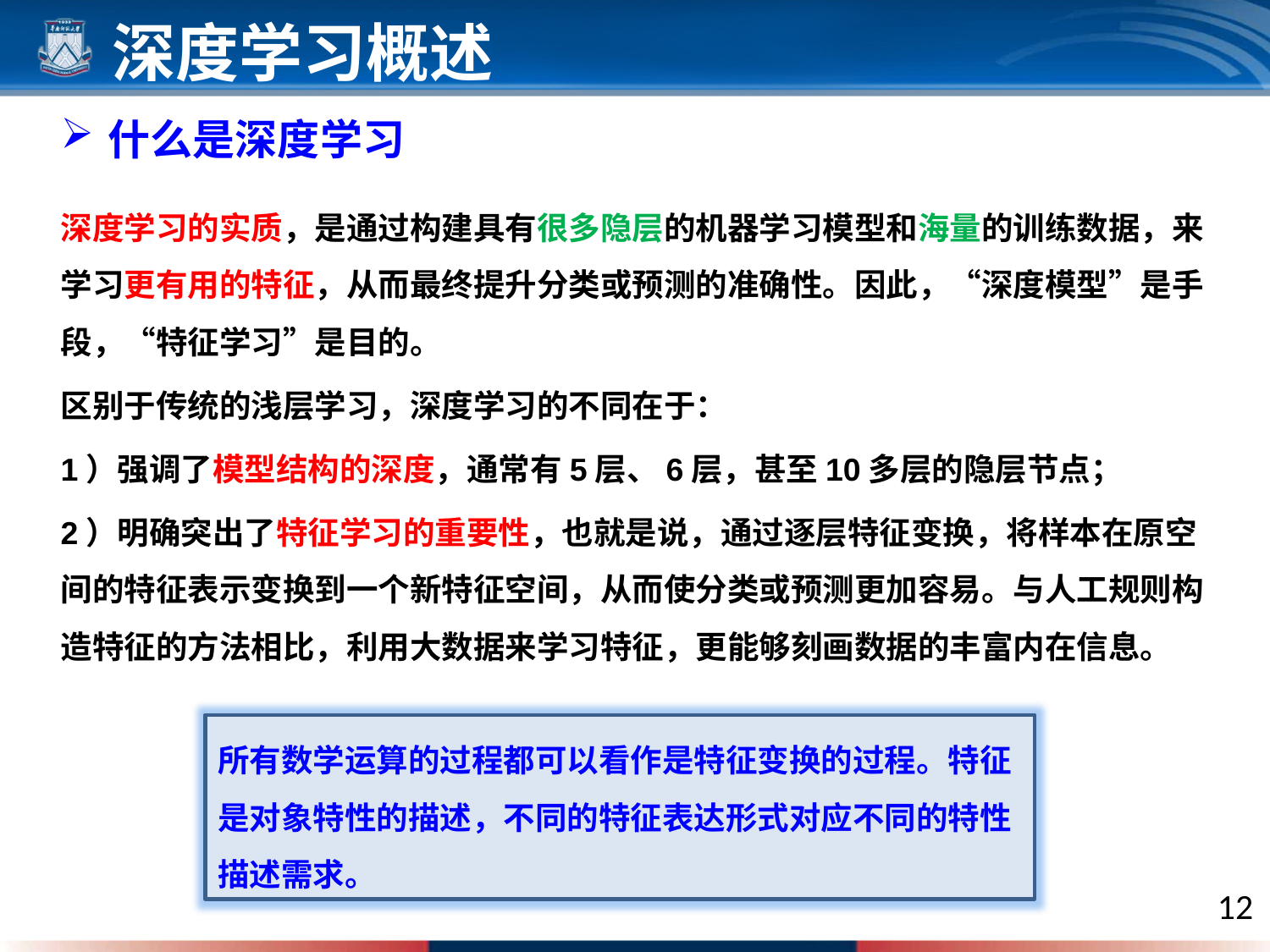

深度学习概述
什么是深度学习
深度学习的实质，是通过构建具有很多隐层的机器学习模型和海量的训练数据，来学习更有用的特征，从而最终提升分类或预测的准确性。因此，“深度模型”是手段，“特征学习”是目的。
区别于传统的浅层学习，深度学习的不同在于：
1）强调了模型结构的深度，通常有5层、6层，甚至10多层的隐层节点；
2）明确突出了特征学习的重要性，也就是说，通过逐层特征变换，将样本在原空间的特征表示变换到一个新特征空间，从而使分类或预测更加容易。与人工规则构造特征的方法相比，利用大数据来学习特征，更能够刻画数据的丰富内在信息。
所有数学运算的过程都可以看作是特征变换的过程。特征是对象特性的描述，不同的特征表达形式对应不同的特性描述需求。